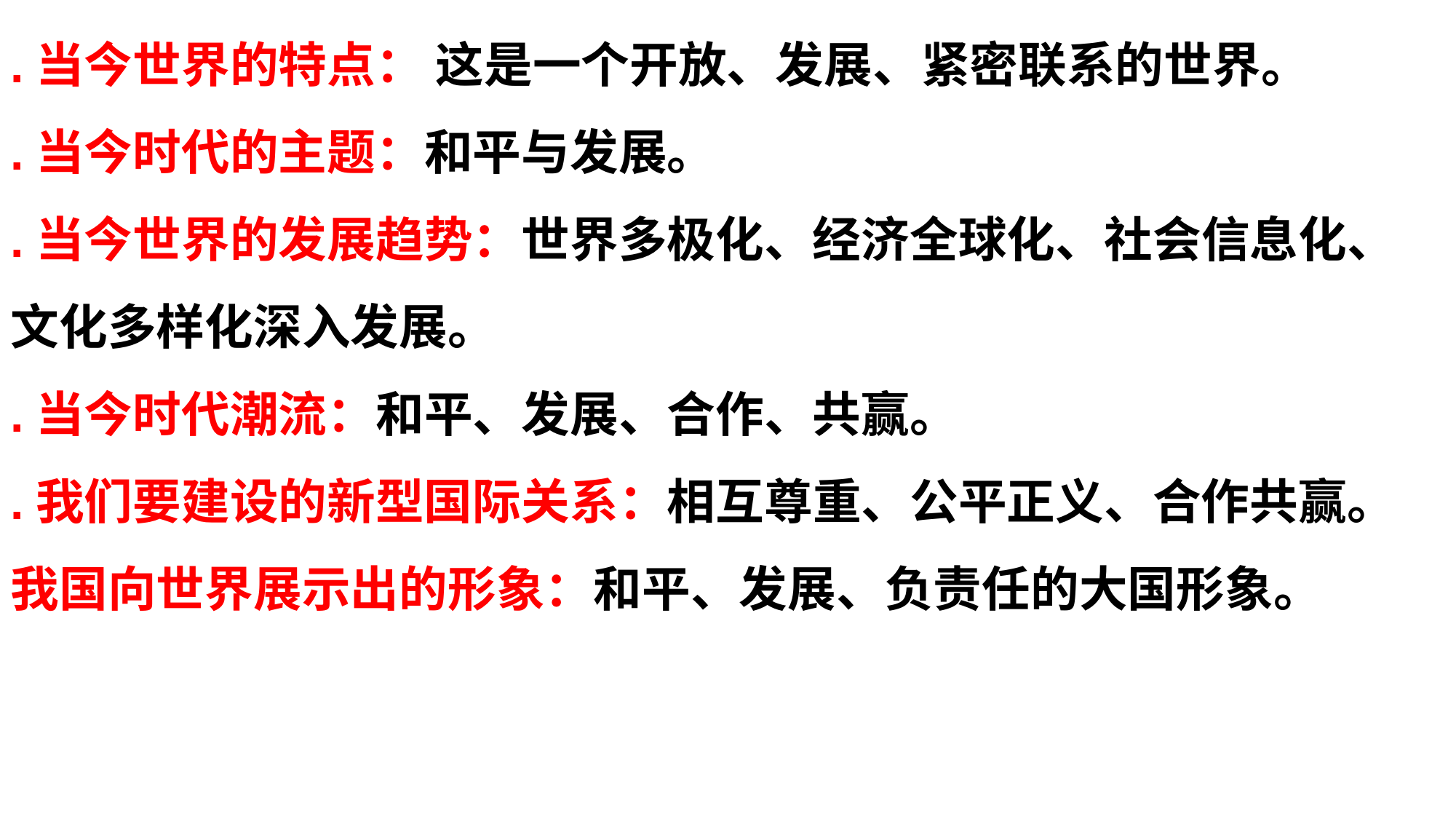

.当今世界的特点： 这是一个开放、发展、紧密联系的世界。
.当今时代的主题：和平与发展。
.当今世界的发展趋势：世界多极化、经济全球化、社会信息化、文化多样化深入发展。
.当今时代潮流：和平、发展、合作、共赢。
.我们要建设的新型国际关系：相互尊重、公平正义、合作共赢。
我国向世界展示出的形象：和平、发展、负责任的大国形象。